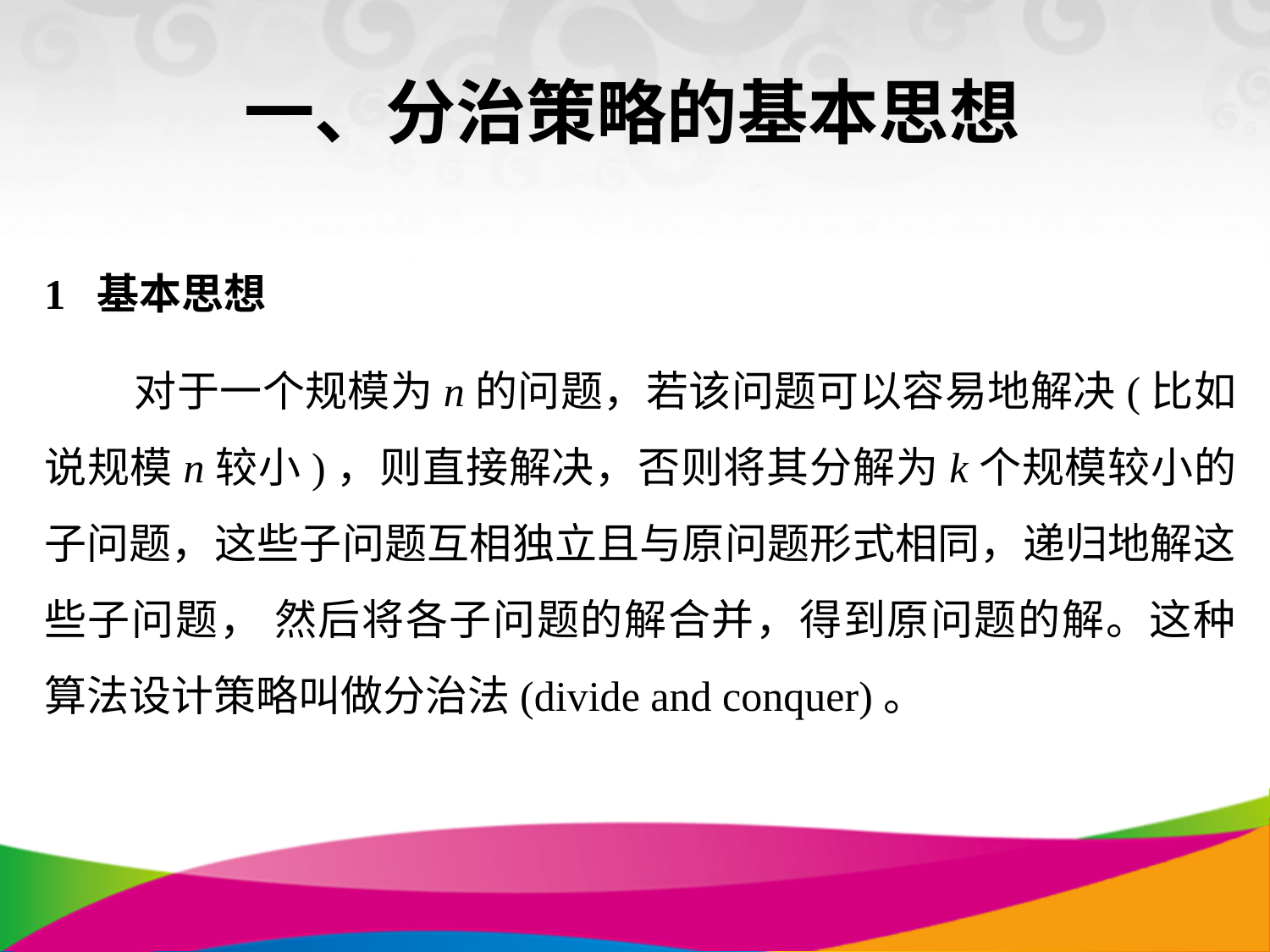

一、分治策略的基本思想
1  基本思想
        对于一个规模为n的问题，若该问题可以容易地解决(比如说规模n较小)，则直接解决，否则将其分解为k个规模较小的子问题，这些子问题互相独立且与原问题形式相同，递归地解这些子问题， 然后将各子问题的解合并，得到原问题的解。这种算法设计策略叫做分治法(divide and conquer)。